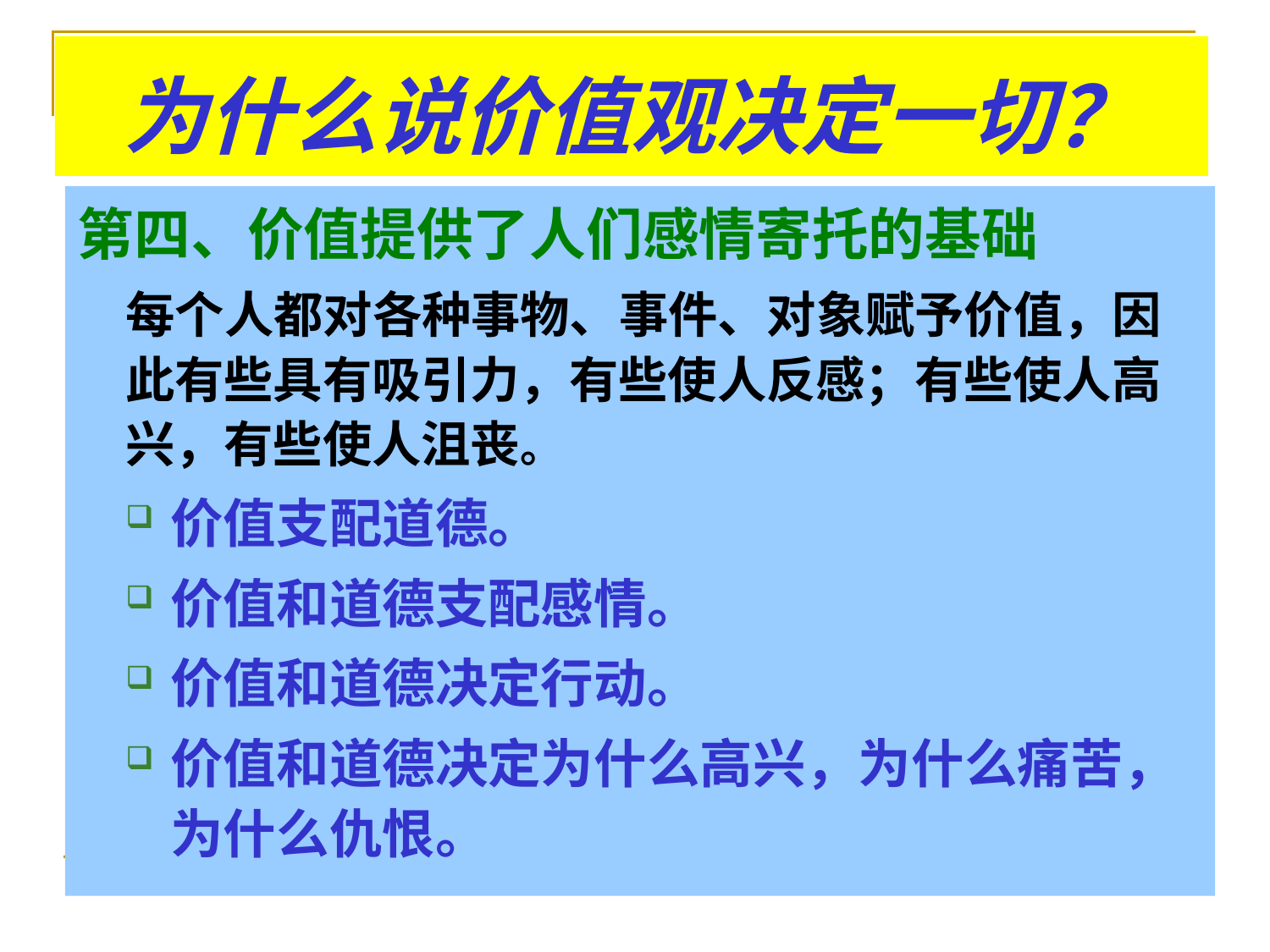

# 为什么说价值观决定一切？
第四、价值提供了人们感情寄托的基础
    每个人都对各种事物、事件、对象赋予价值，因此有些具有吸引力，有些使人反感；有些使人高兴，有些使人沮丧。
价值支配道德。
价值和道德支配感情。
价值和道德决定行动。
价值和道德决定为什么高兴，为什么痛苦，为什么仇恨。
29